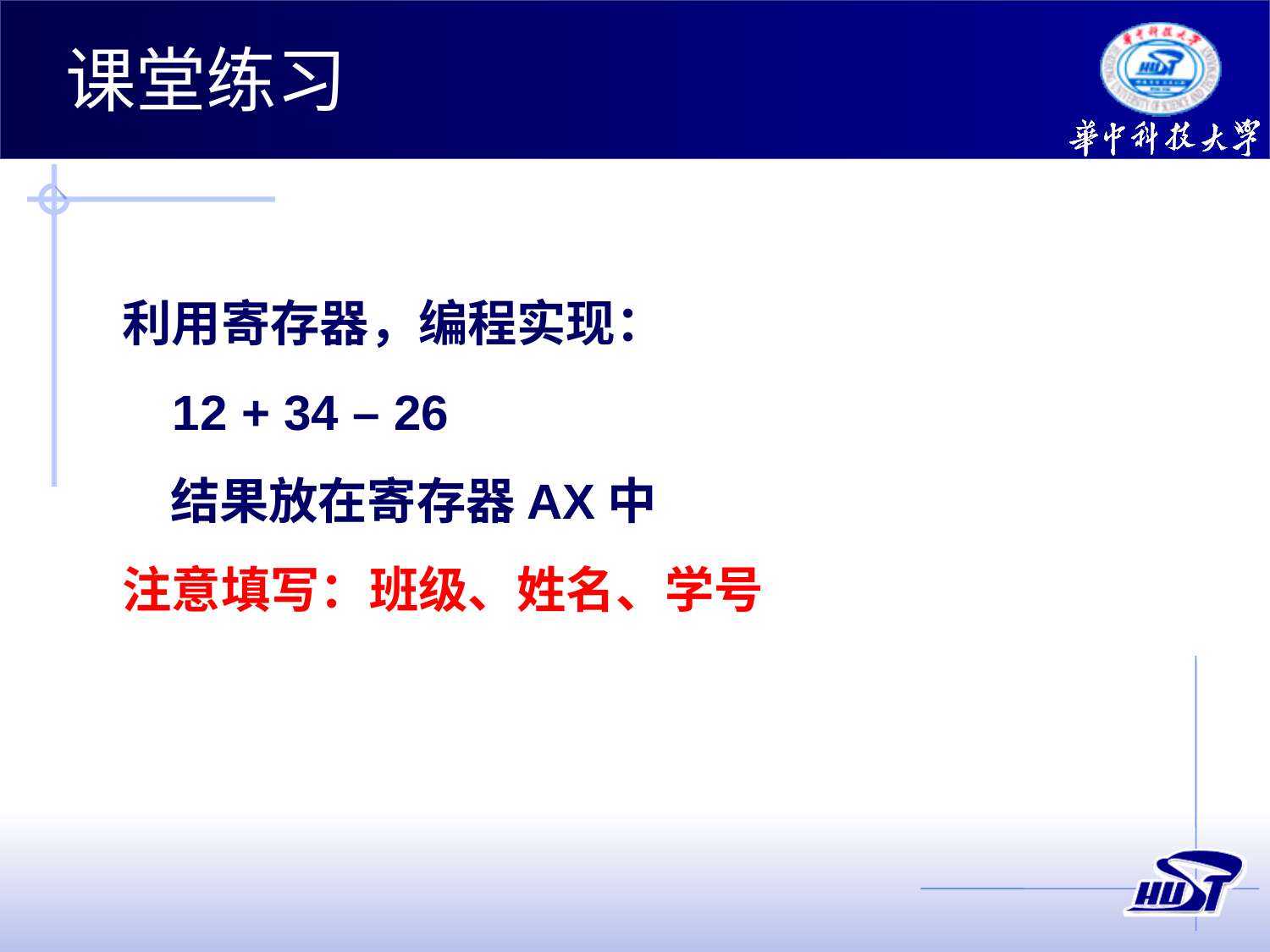

课堂练习
利用寄存器，编程实现：
12 + 34 – 26
结果放在寄存器AX中
注意填写：班级、姓名、学号